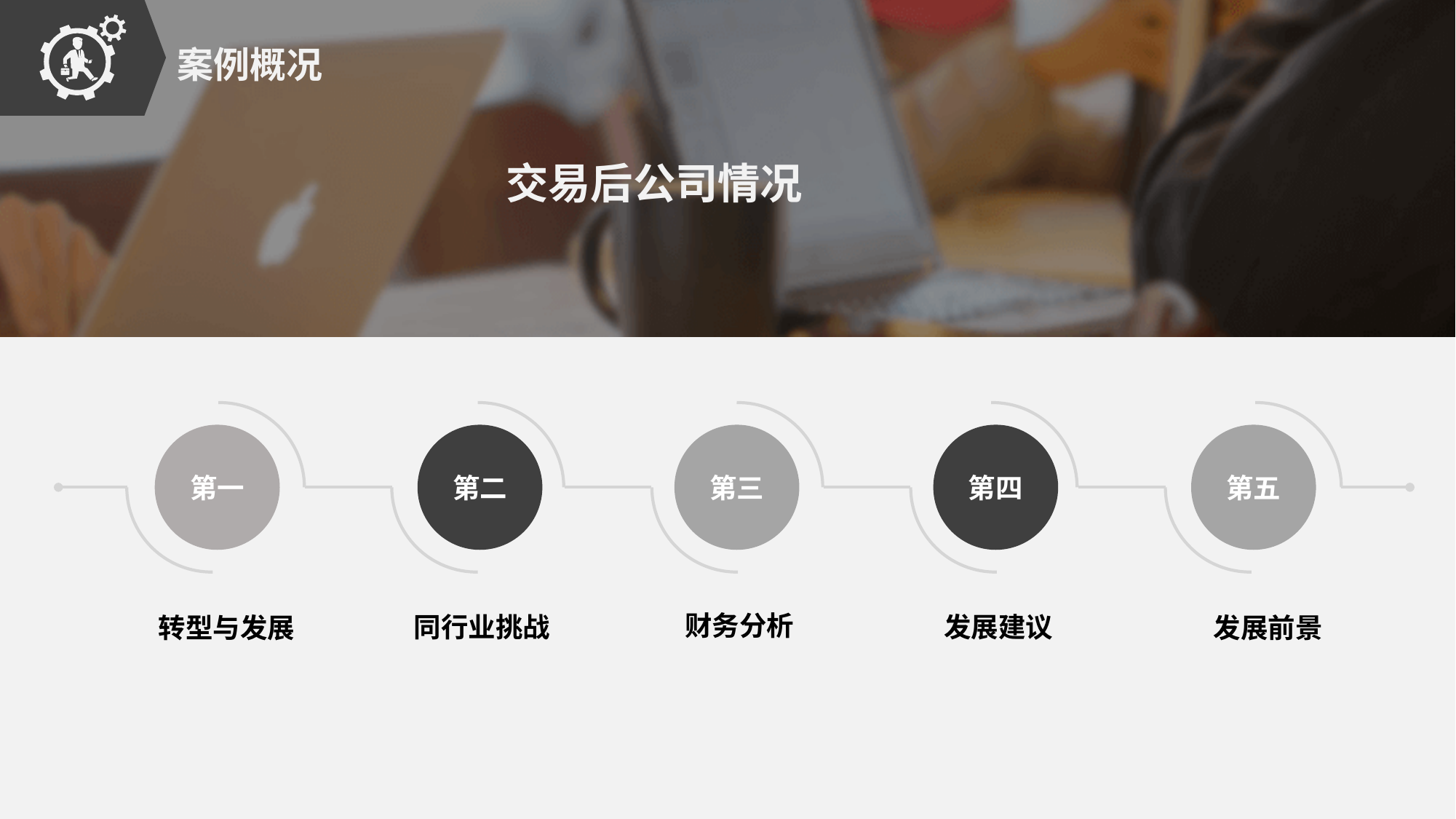

案例概况

交易后公司情况

第一
第二
第三
第四
第五

          财务分析
    同行业挑战
        发展建议
      转型与发展
     发展前景